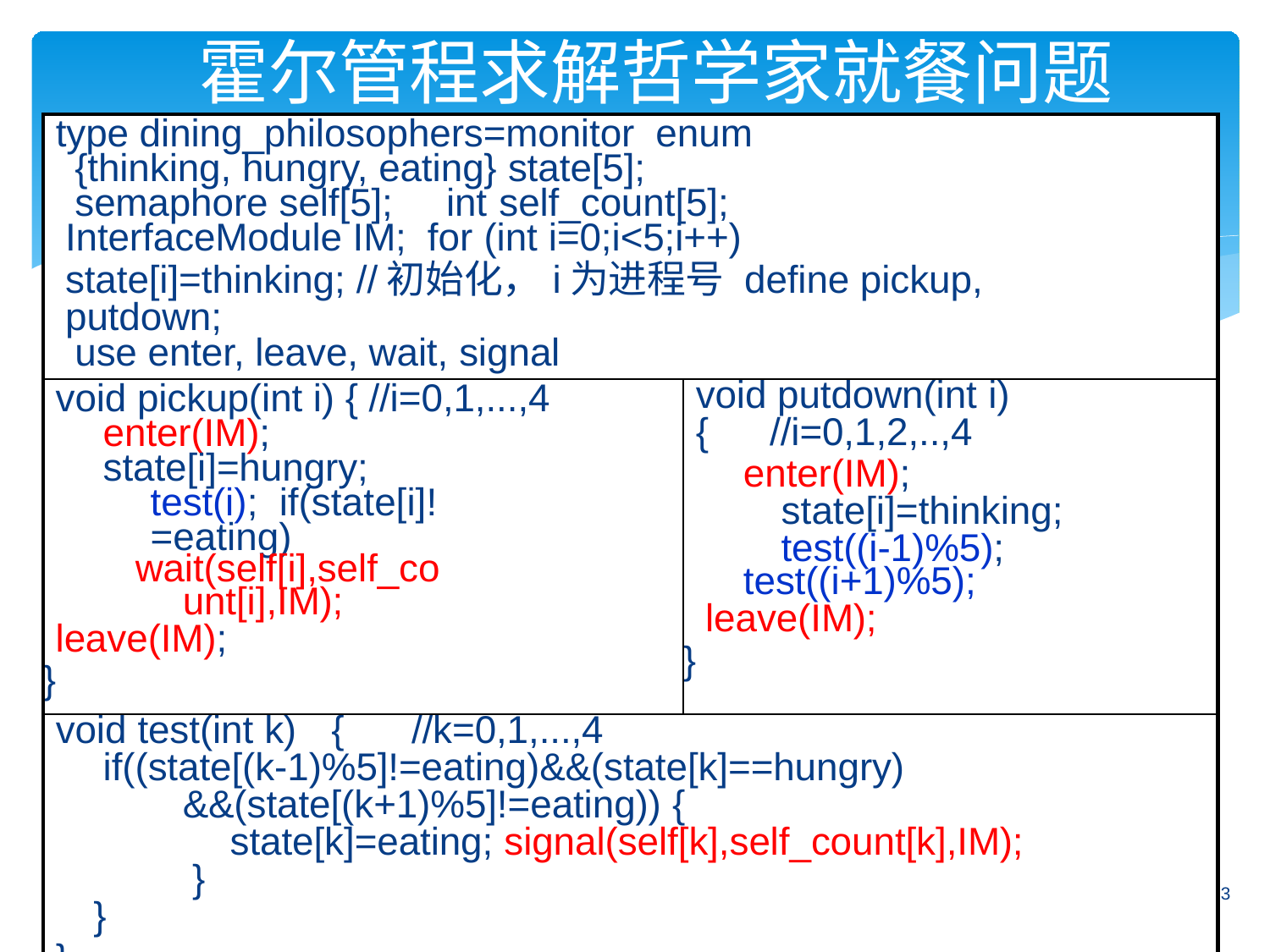

# 霍尔管程求解哲学家就餐问题
| type dining\_philosophers=monitor enum {thinking, hungry, eating} state[5]; semaphore self[5]; int self\_count[5]; InterfaceModule IM; for (int i=0;i<5;i++) state[i]=thinking; //初始化，i为进程号 define pickup, putdown; use enter, leave, wait, signal |  |
| --- | --- |
| void pickup(int i) { //i=0,1,...,4 enter(IM); state[i]=hungry; test(i); if(state[i]!=eating) wait(self[i],self\_count[i],IM); leave(IM); } | void putdown(int i) { //i=0,1,2,..,4 enter(IM); state[i]=thinking; test((i-1)%5); test((i+1)%5); leave(IM); } |
| void test(int k) { //k=0,1,...,4 if((state[(k-1)%5]!=eating)&&(state[k]==hungry) &&(state[(k+1)%5]!=eating)) { state[k]=eating; signal(self[k],self\_count[k],IM); } } } |  |

3
96	16:0